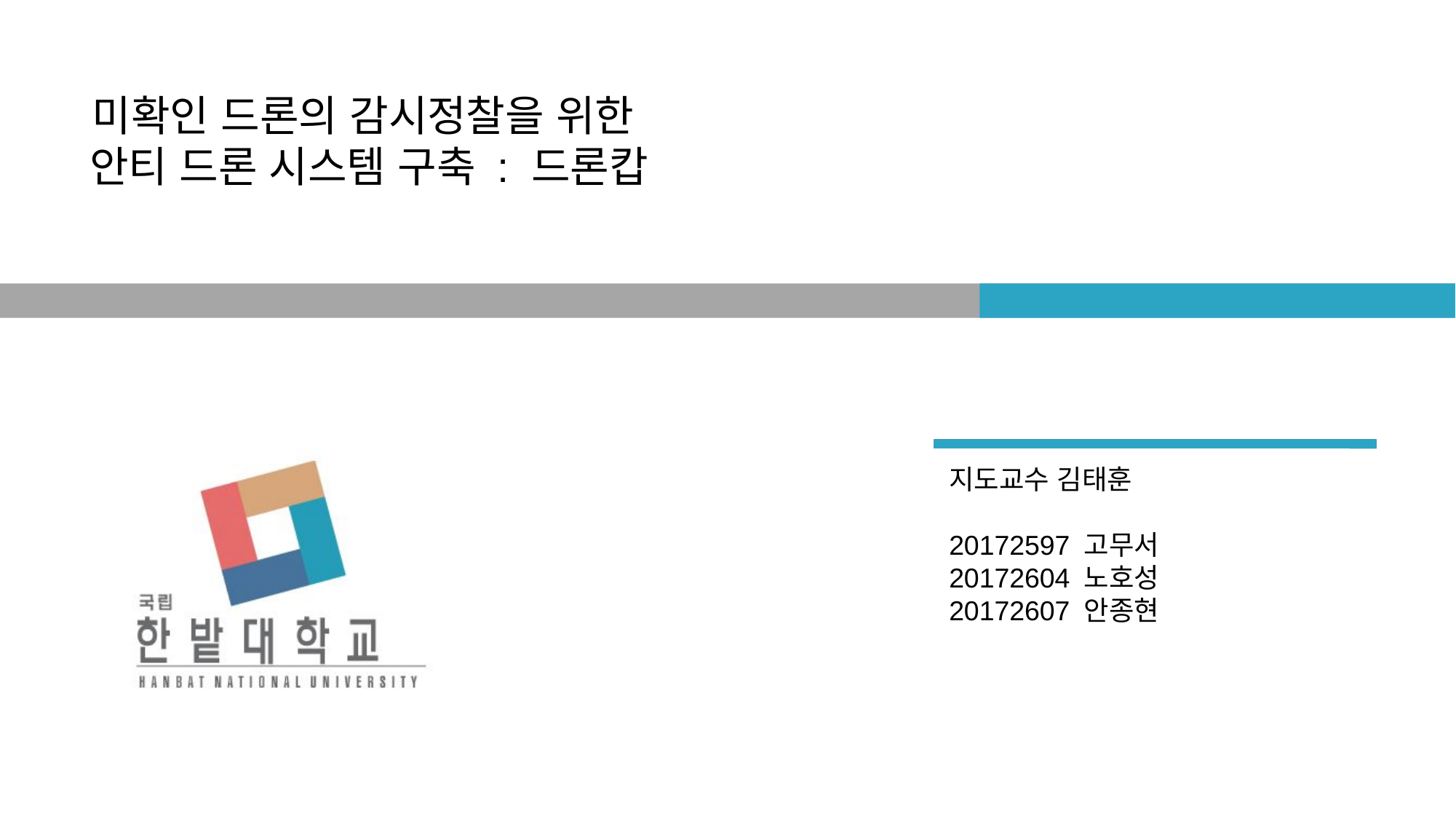

미확인 드론의 감시정찰을 위한
안티 드론 시스템 구축 : 드론캅

지도교수 김태훈

20172597 고무서
20172604 노호성
20172607 안종현